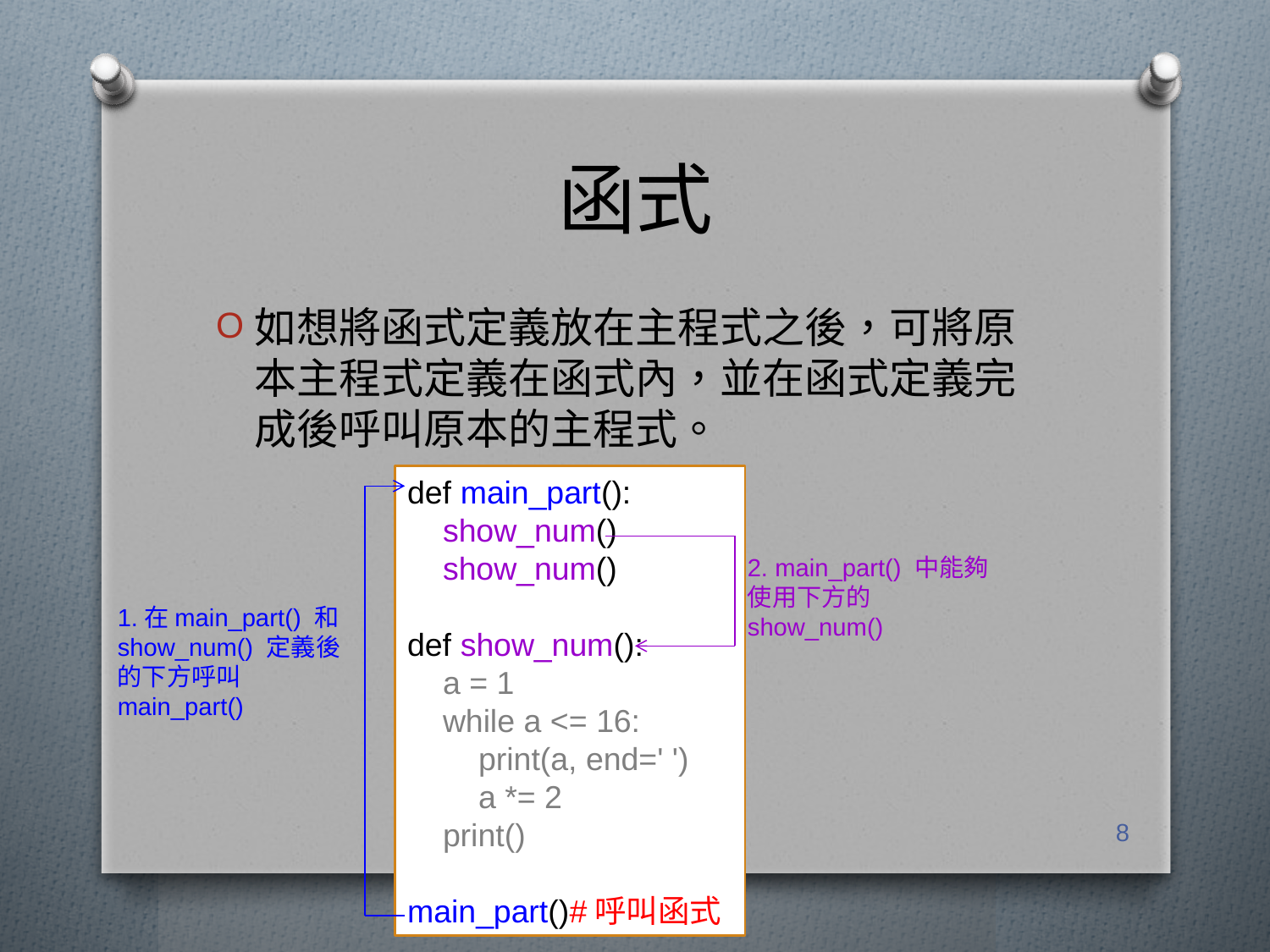

# 函式
如想將函式定義放在主程式之後，可將原本主程式定義在函式內，並在函式定義完成後呼叫原本的主程式。
def main_part():
    show_num()
    show_num()

def show_num():
    a = 1
    while a <= 16:
        print(a, end=' ')
        a *= 2
    print()

main_part()#呼叫函式
2. main_part() 中能夠使用下方的 show_num()
1.在main_part() 和 show_num() 定義後的下方呼叫 main_part()
8